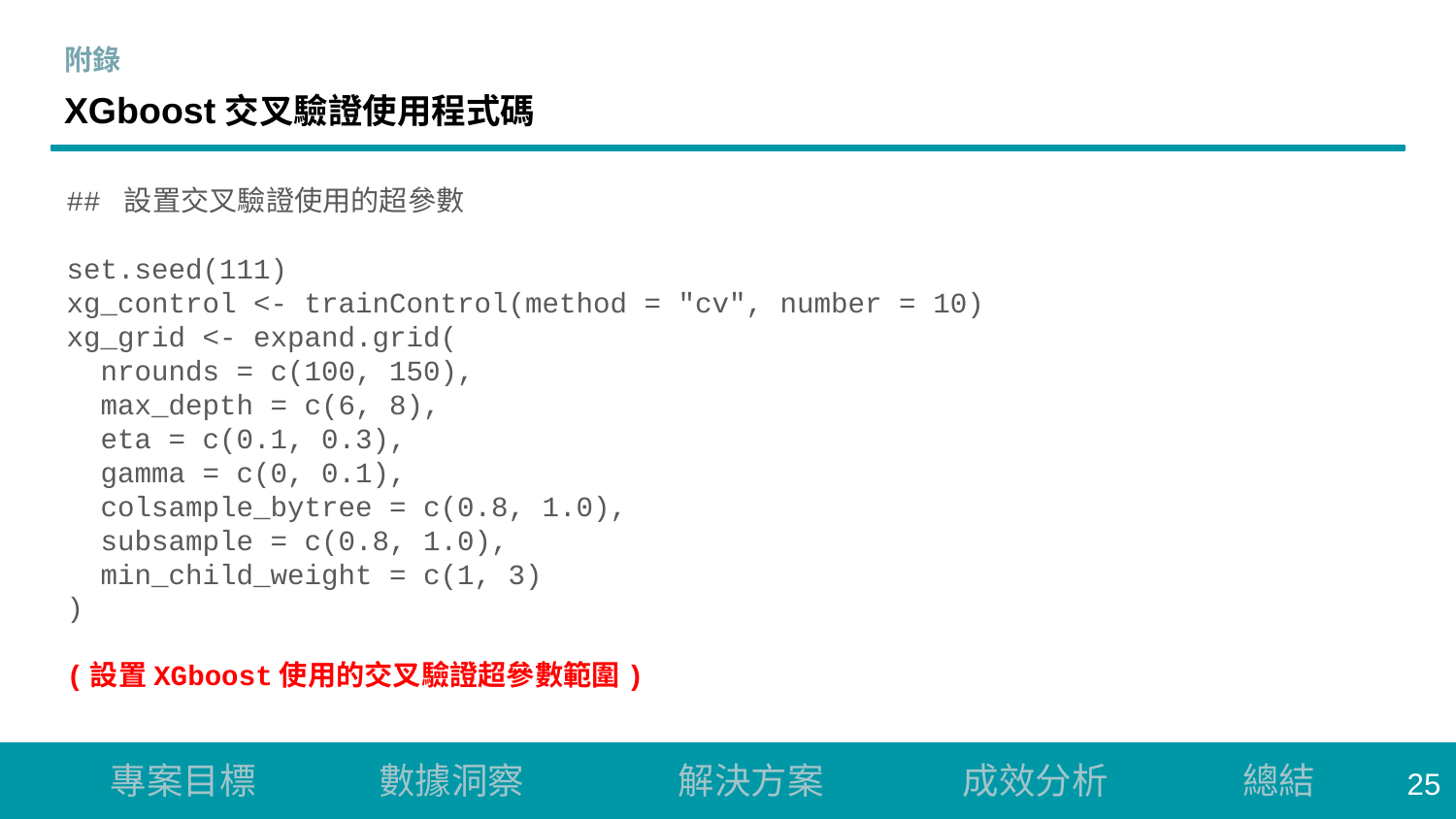

附錄
# XGboost交叉驗證使用程式碼

## 設置交叉驗證使用的超參數

set.seed(111)
xg_control <- trainControl(method = "cv", number = 10)
xg_grid <- expand.grid(
  nrounds = c(100, 150),
  max_depth = c(6, 8),
  eta = c(0.1, 0.3),
  gamma = c(0, 0.1),
  colsample_bytree = c(0.8, 1.0),
  subsample = c(0.8, 1.0),
  min_child_weight = c(1, 3)
)

(設置XGboost使用的交叉驗證超參數範圍)

34
專案目標

解決方案
結論
16
專案目標
總結

數據洞察
解決方案
成效分析
25
數據洞察
成效分析